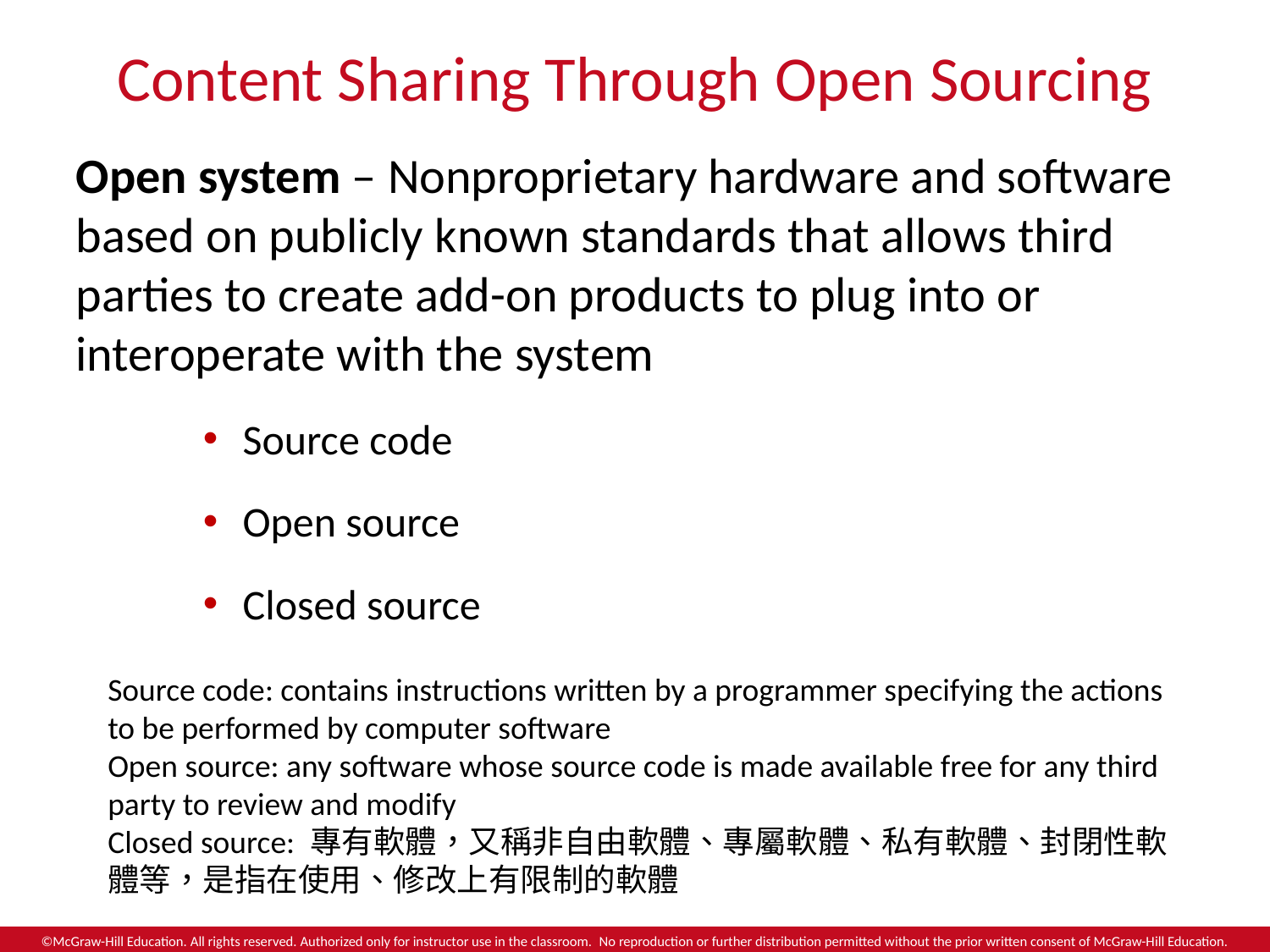

# Content Sharing Through Open Sourcing
Open system – Nonproprietary hardware and software based on publicly known standards that allows third parties to create add-on products to plug into or interoperate with the system
Source code
Open source
Closed source
Source code: contains instructions written by a programmer specifying the actions to be performed by computer software
Open source: any software whose source code is made available free for any third party to review and modify
Closed source: 專有軟體，又稱非自由軟體、專屬軟體、私有軟體、封閉性軟體等，是指在使用、修改上有限制的軟體